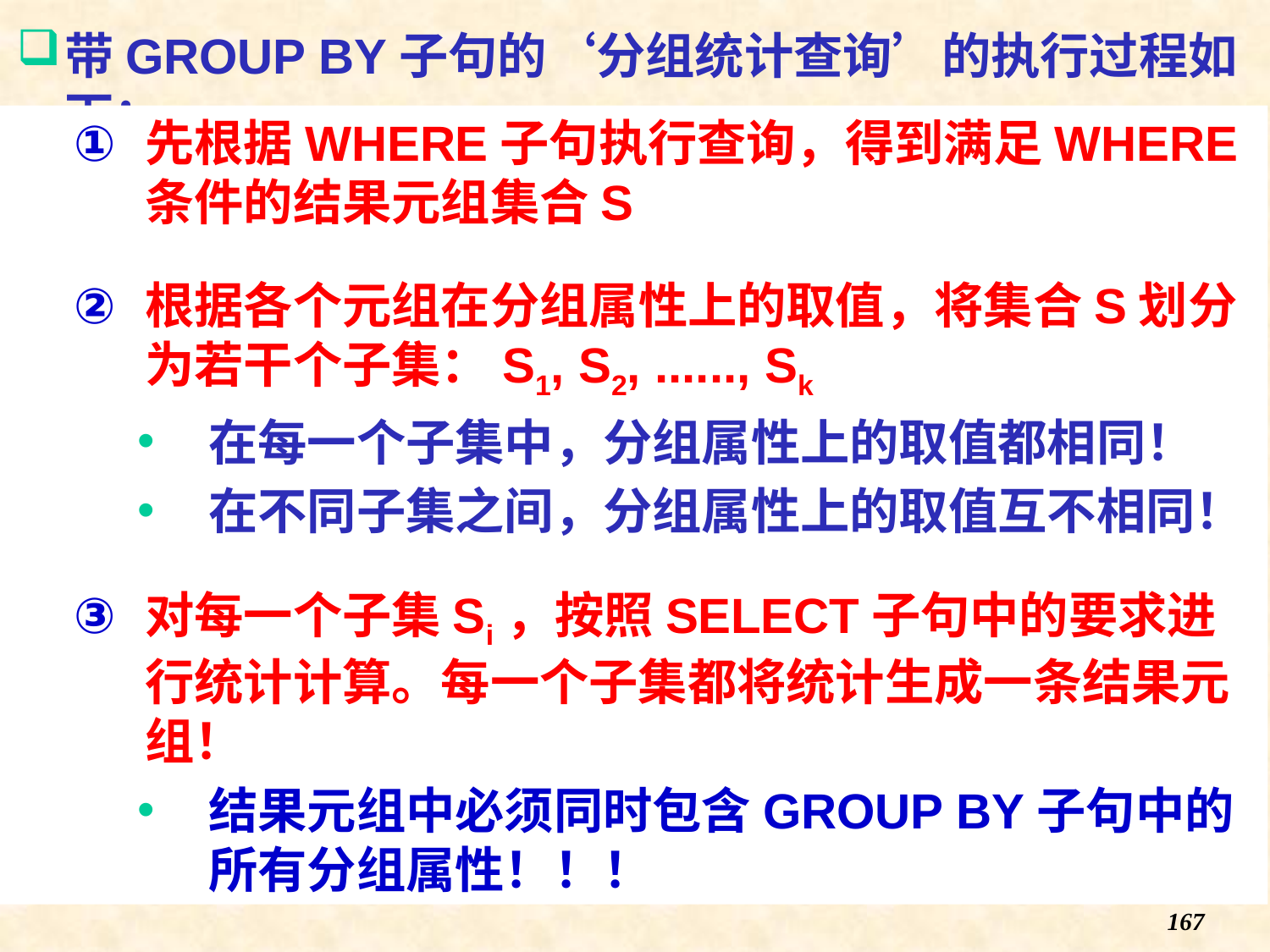

# 带GROUP BY子句的‘分组统计查询’的执行过程如下：
先根据WHERE子句执行查询，得到满足WHERE条件的结果元组集合S

根据各个元组在分组属性上的取值，将集合S划分为若干个子集：S1, S2, ......, Sk
在每一个子集中，分组属性上的取值都相同！
在不同子集之间，分组属性上的取值互不相同！

对每一个子集Si，按照SELECT子句中的要求进行统计计算。每一个子集都将统计生成一条结果元组！
结果元组中必须同时包含GROUP BY子句中的所有分组属性！！！

167